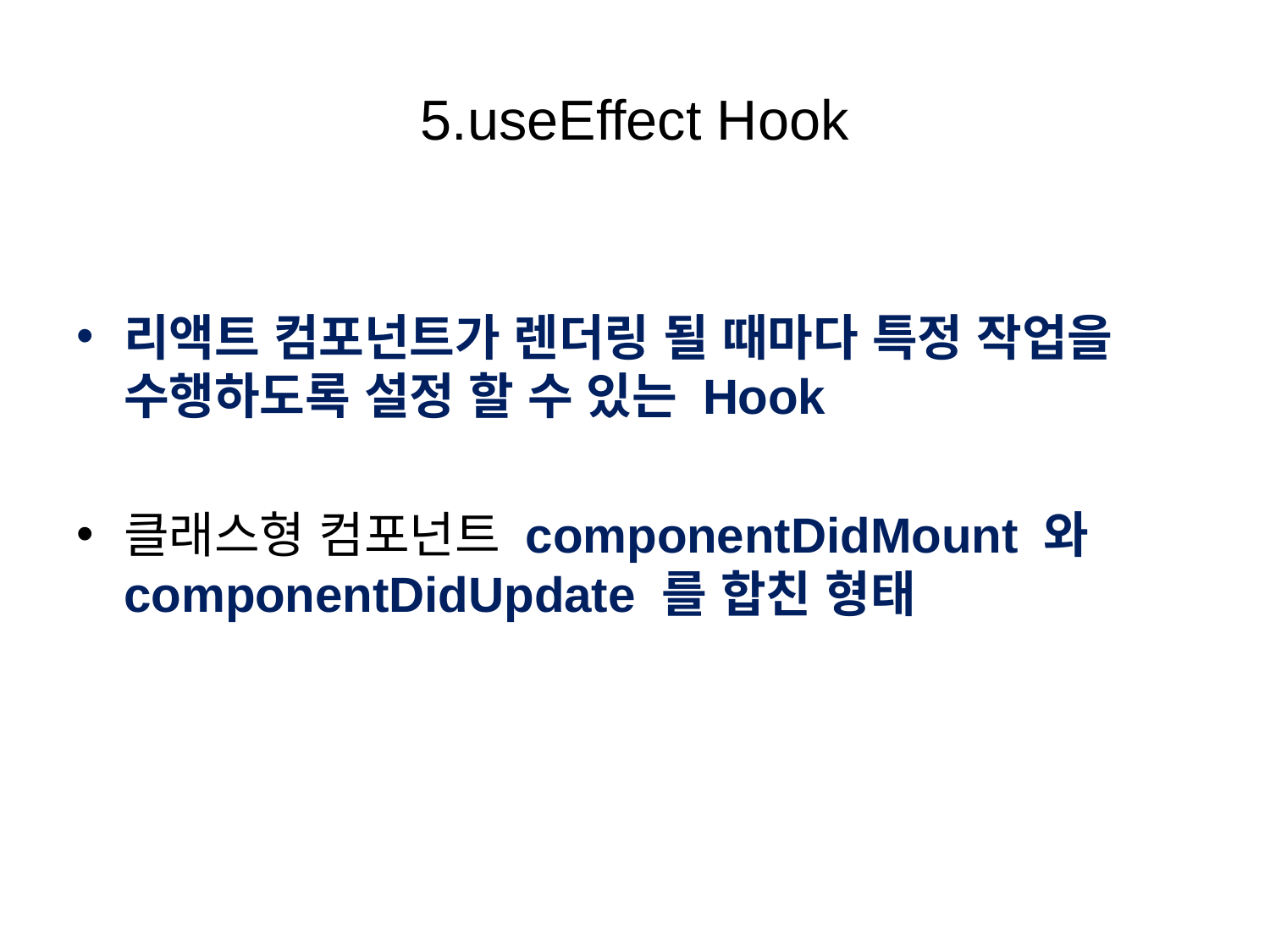

# 5.useEffect Hook

리액트 컴포넌트가 렌더링 될 때마다 특정 작업을 수행하도록 설정 할 수 있는 Hook

클래스형 컴포넌트 componentDidMount 와 componentDidUpdate 를 합친 형태